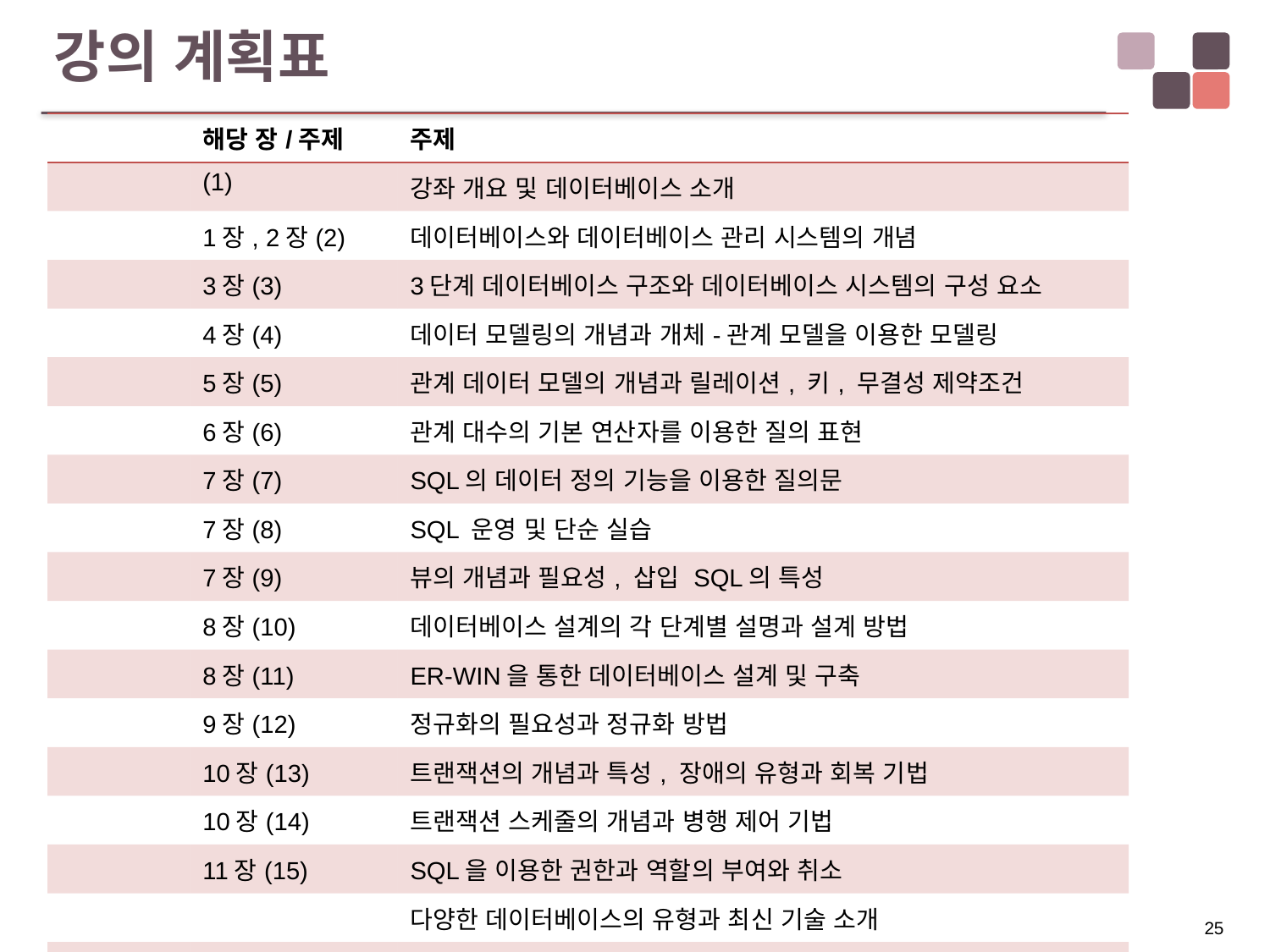

# 강의 계획표
|  | 해당 장/주제 | 주제 |
| --- | --- | --- |
|  | (1) | 강좌 개요 및 데이터베이스 소개 |
|  | 1장, 2장(2) | 데이터베이스와 데이터베이스 관리 시스템의 개념 |
|  | 3장(3) | 3단계 데이터베이스 구조와 데이터베이스 시스템의 구성 요소 |
|  | 4장(4) | 데이터 모델링의 개념과 개체-관계 모델을 이용한 모델링 |
|  | 5장(5) | 관계 데이터 모델의 개념과 릴레이션, 키, 무결성 제약조건 |
|  | 6장(6) | 관계 대수의 기본 연산자를 이용한 질의 표현 |
|  | 7장(7) | SQL의 데이터 정의 기능을 이용한 질의문 |
|  | 7장(8) | SQL 운영 및 단순 실습 |
|  | 7장(9) | 뷰의 개념과 필요성, 삽입 SQL의 특성 |
|  | 8장(10) | 데이터베이스 설계의 각 단계별 설명과 설계 방법 |
|  | 8장(11) | ER-WIN을 통한 데이터베이스 설계 및 구축 |
|  | 9장(12) | 정규화의 필요성과 정규화 방법 |
|  | 10장(13) | 트랜잭션의 개념과 특성, 장애의 유형과 회복 기법 |
|  | 10장(14) | 트랜잭션 스케줄의 개념과 병행 제어 기법 |
|  | 11장(15) | SQL을 이용한 권한과 역할의 부여와 취소 |
|  |  | 다양한 데이터베이스의 유형과 최신 기술 소개 |
|  |  |  |